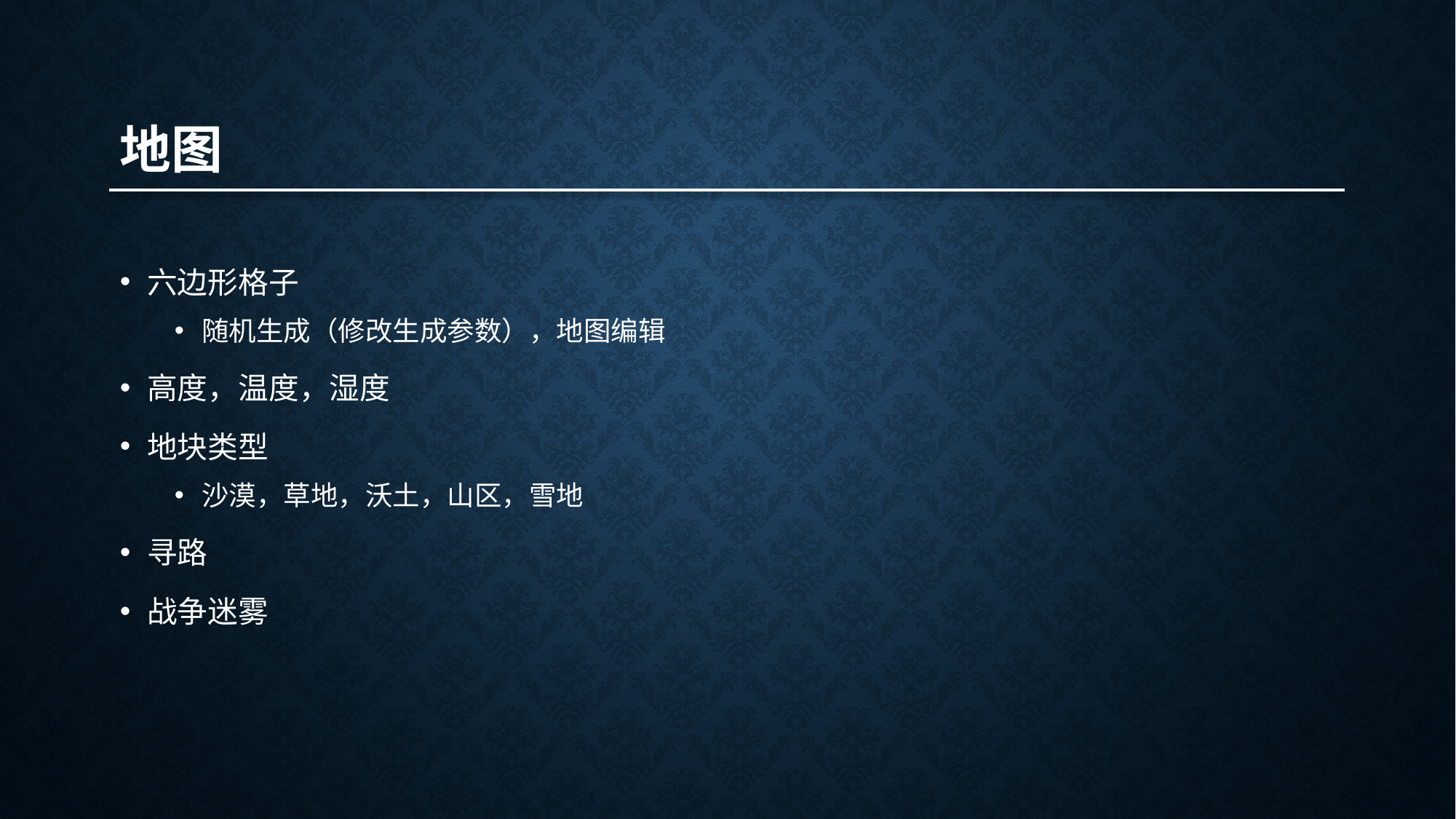

地图
六边形格子
随机生成（修改生成参数），地图编辑
高度，温度，湿度
地块类型
沙漠，草地，沃土，山区，雪地
寻路
战争迷雾